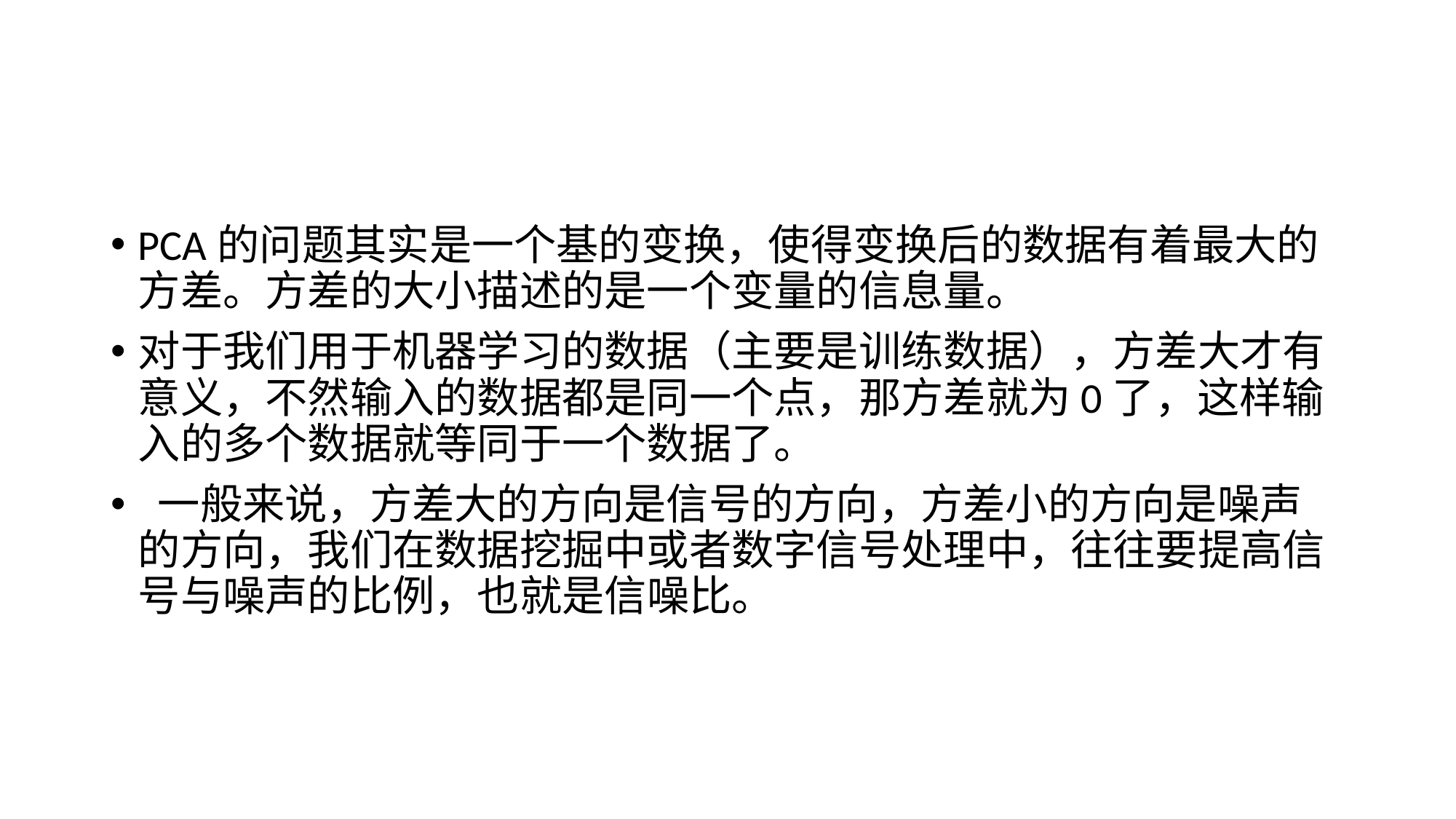

#
PCA的问题其实是一个基的变换，使得变换后的数据有着最大的方差。方差的大小描述的是一个变量的信息量。
对于我们用于机器学习的数据（主要是训练数据），方差大才有意义，不然输入的数据都是同一个点，那方差就为0了，这样输入的多个数据就等同于一个数据了。
 一般来说，方差大的方向是信号的方向，方差小的方向是噪声的方向，我们在数据挖掘中或者数字信号处理中，往往要提高信号与噪声的比例，也就是信噪比。